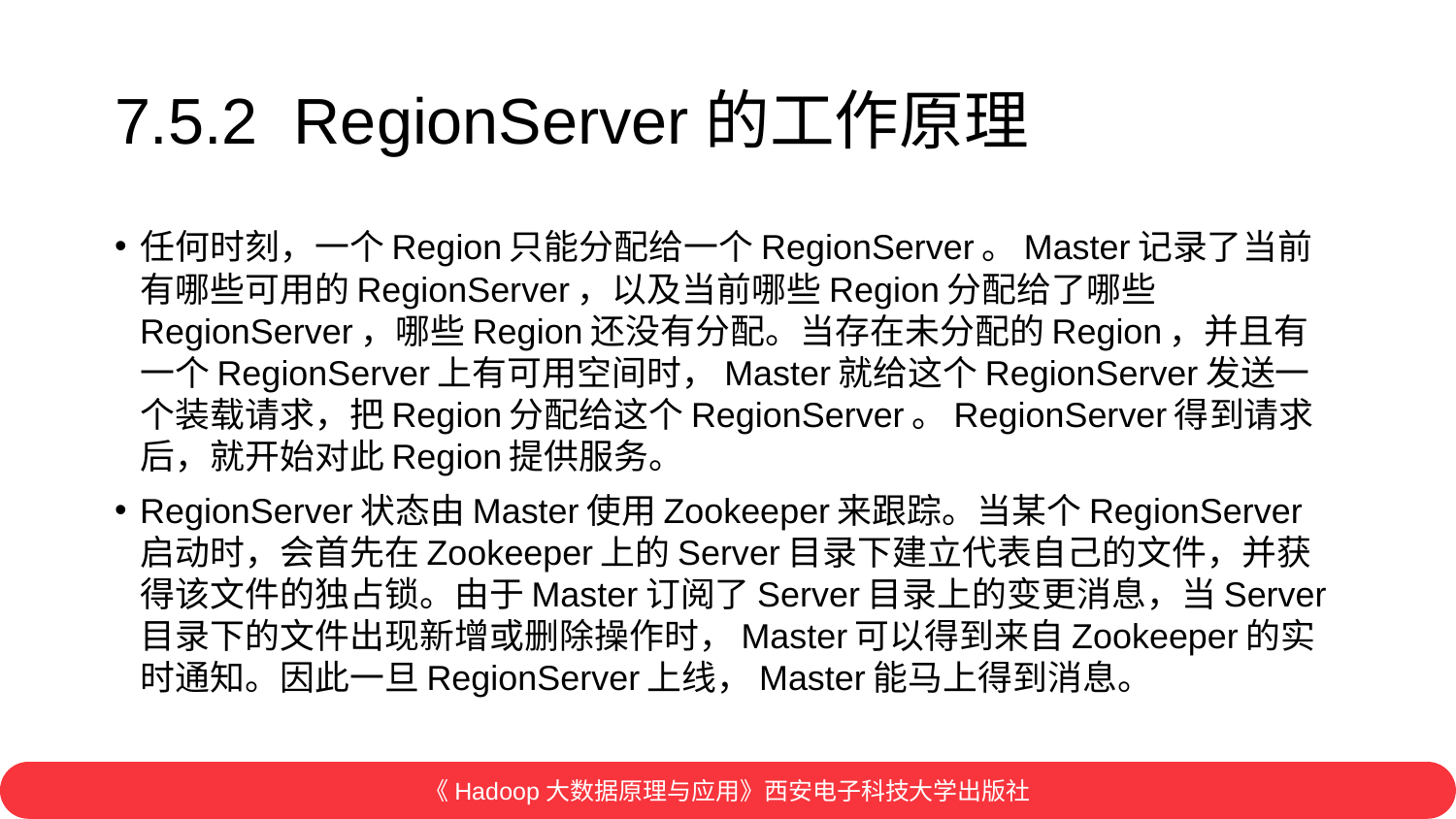

# 7.5.2  RegionServer的工作原理
任何时刻，一个Region只能分配给一个RegionServer。Master记录了当前有哪些可用的RegionServer，以及当前哪些Region分配给了哪些RegionServer，哪些Region还没有分配。当存在未分配的Region，并且有一个RegionServer上有可用空间时，Master就给这个RegionServer发送一个装载请求，把Region分配给这个RegionServer。RegionServer得到请求后，就开始对此Region提供服务。
RegionServer状态由Master使用Zookeeper来跟踪。当某个RegionServer启动时，会首先在Zookeeper上的Server目录下建立代表自己的文件，并获得该文件的独占锁。由于Master订阅了Server目录上的变更消息，当Server目录下的文件出现新增或删除操作时，Master可以得到来自Zookeeper的实时通知。因此一旦RegionServer上线，Master能马上得到消息。